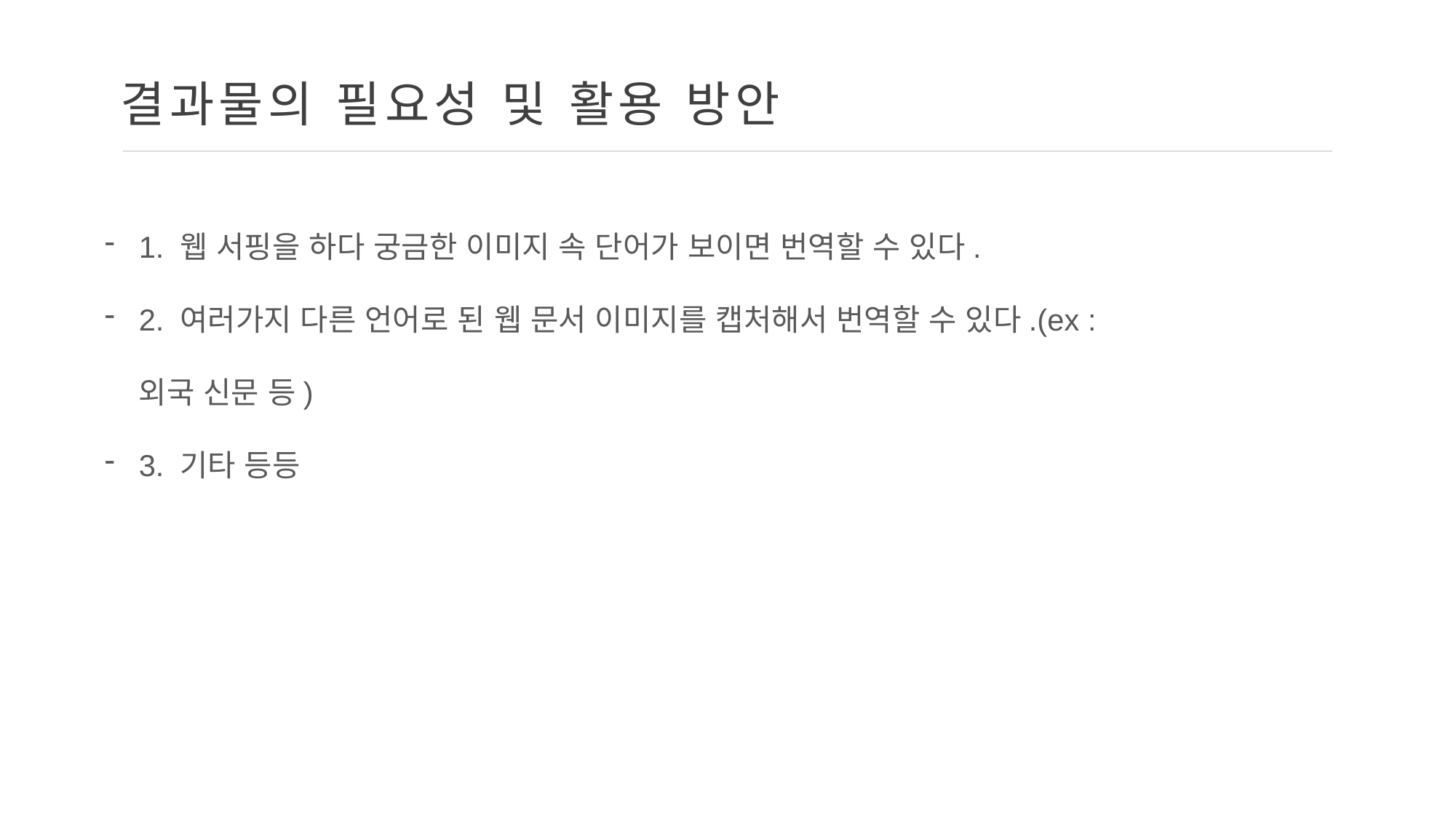

결과물의 필요성 및 활용 방안
1. 웹 서핑을 하다 궁금한 이미지 속 단어가 보이면 번역할 수 있다.
2. 여러가지 다른 언어로 된 웹 문서 이미지를 캡처해서 번역할 수 있다.(ex : 외국 신문 등)
3. 기타 등등